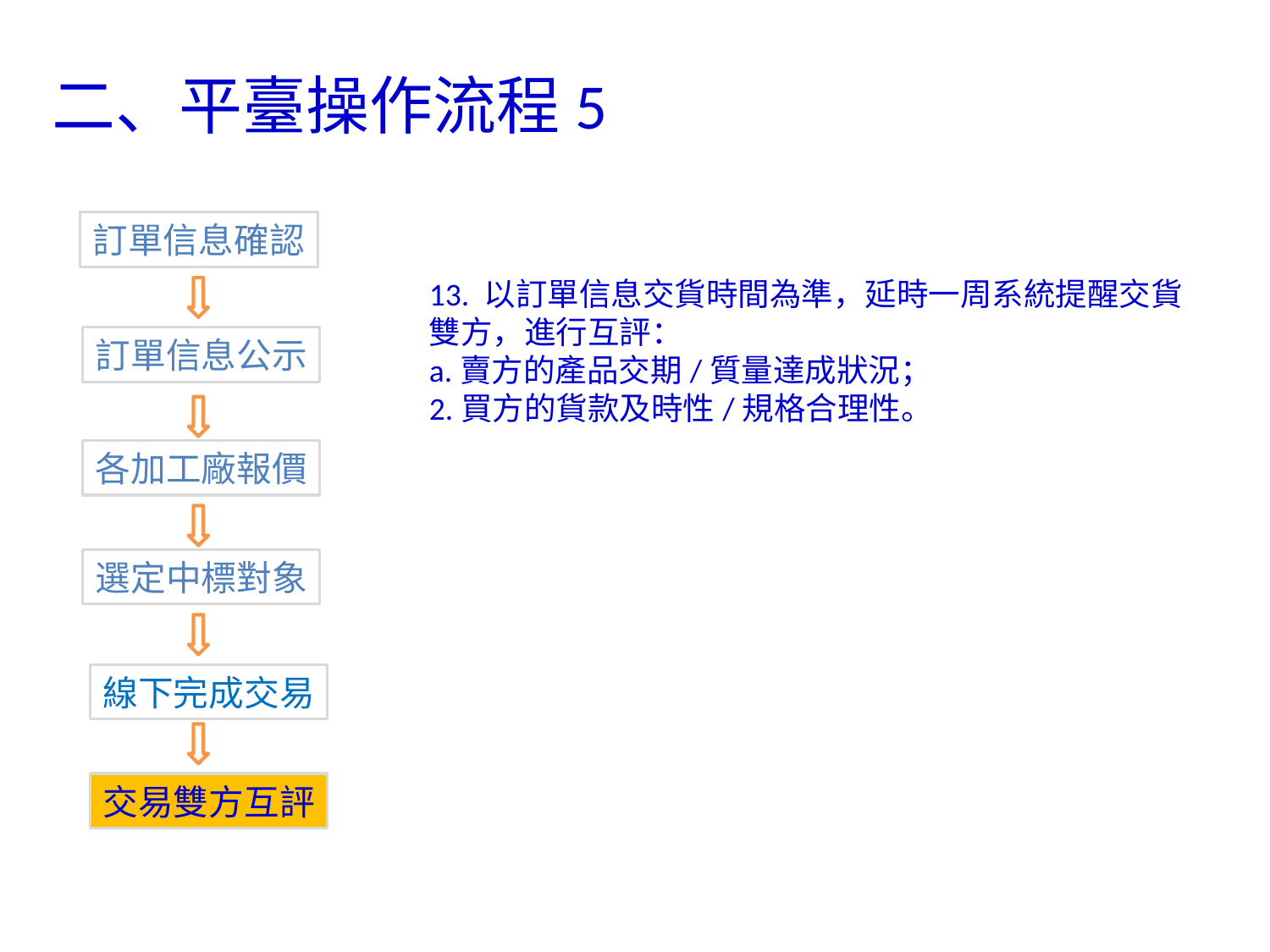

二、平臺操作流程5
訂單信息確認
13. 以訂單信息交貨時間為準，延時一周系統提醒交貨雙方，進行互評：
a.賣方的產品交期/質量達成狀況；
2.買方的貨款及時性/規格合理性。

訂單信息公示

各加工廠報價

選定中標對象

線下完成交易

交易雙方互評